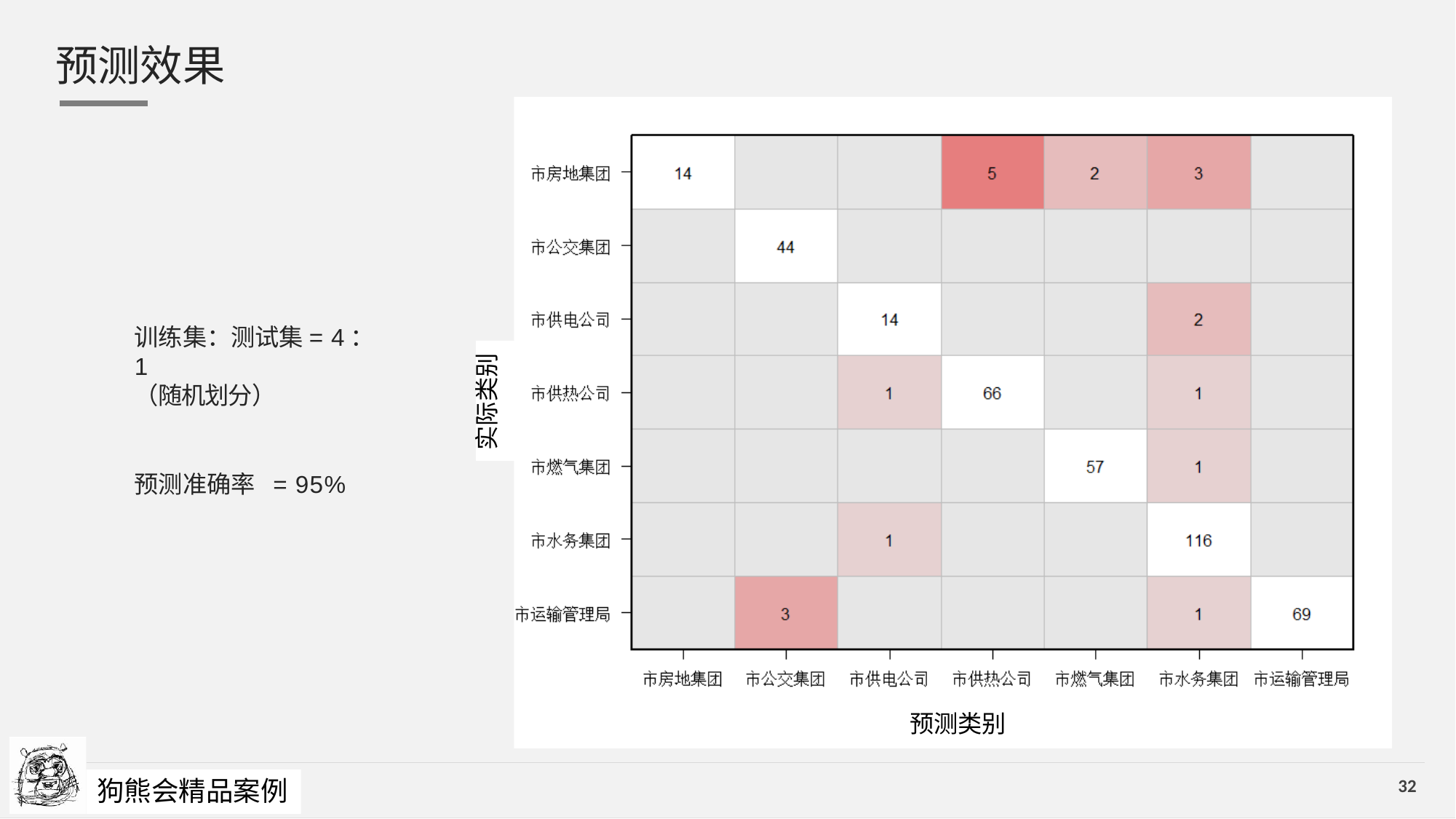

# 预测效果

实际类别
训练集：测试集= 4：1
（随机划分）

预测准确率  = 95%

预测类别

COMP

ANG LOGO OR NAME

狗熊会精品案例
32